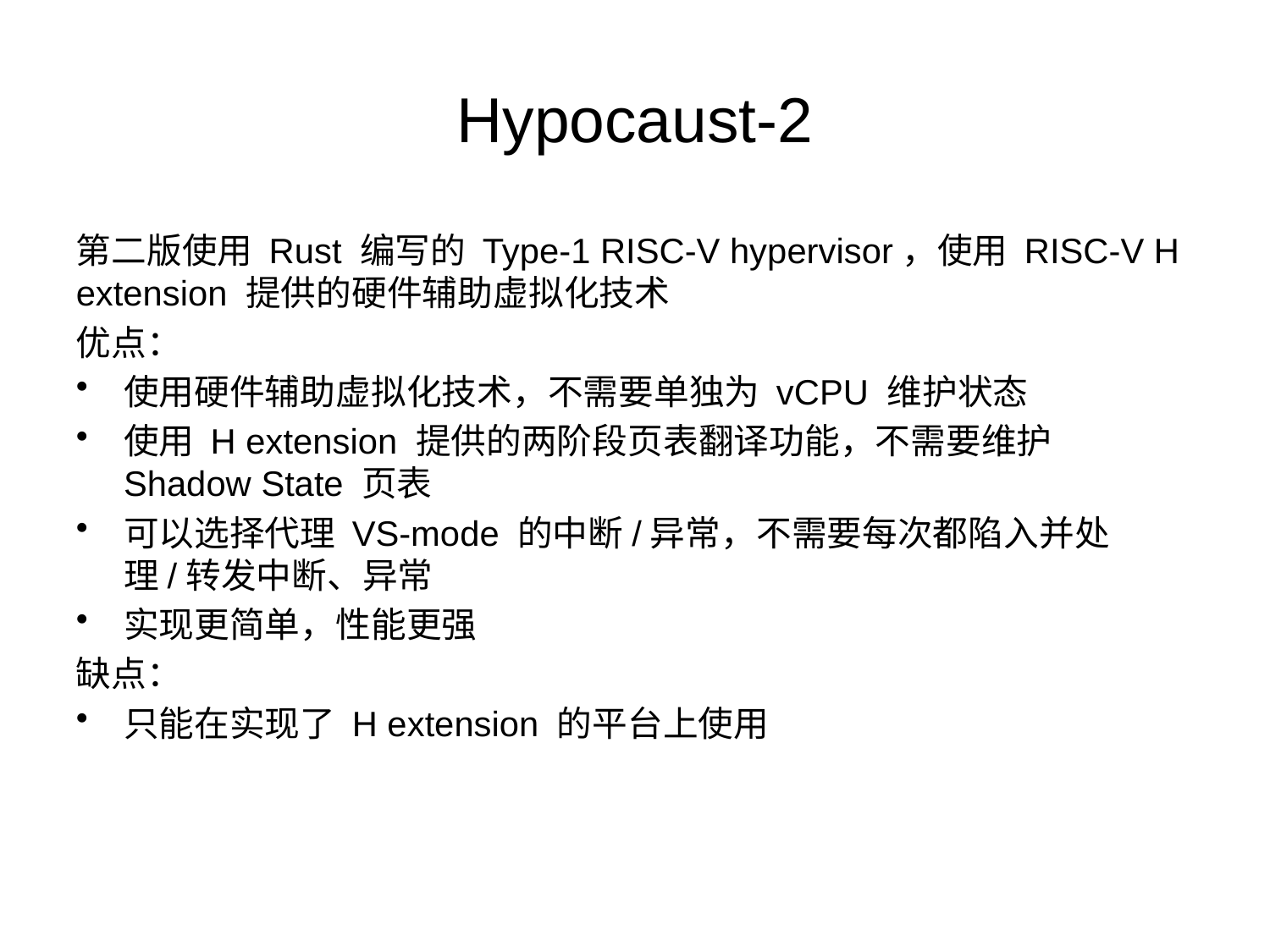

# Hypocaust-2
第二版使用 Rust 编写的 Type-1 RISC-V hypervisor，使用 RISC-V H extension 提供的硬件辅助虚拟化技术
优点：
使用硬件辅助虚拟化技术，不需要单独为 vCPU 维护状态
使用 H extension 提供的两阶段页表翻译功能，不需要维护 Shadow State 页表
可以选择代理 VS-mode 的中断/异常，不需要每次都陷入并处理/转发中断、异常
实现更简单，性能更强
缺点：
只能在实现了 H extension 的平台上使用